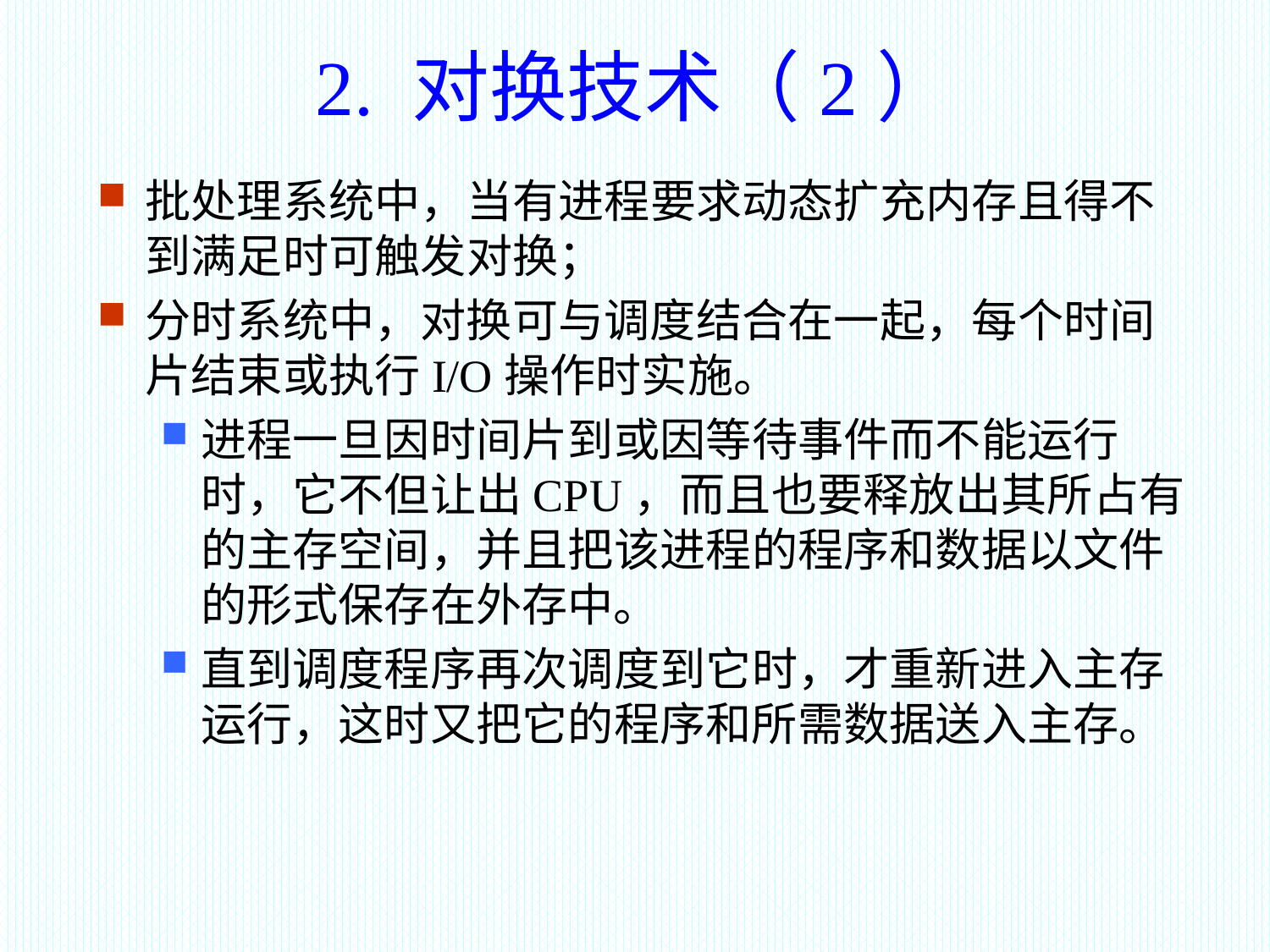

# 2. 对换技术（2）
批处理系统中，当有进程要求动态扩充内存且得不到满足时可触发对换；
分时系统中，对换可与调度结合在一起，每个时间片结束或执行I/O操作时实施。
进程一旦因时间片到或因等待事件而不能运行时，它不但让出CPU，而且也要释放出其所占有的主存空间，并且把该进程的程序和数据以文件的形式保存在外存中。
直到调度程序再次调度到它时，才重新进入主存运行，这时又把它的程序和所需数据送入主存。